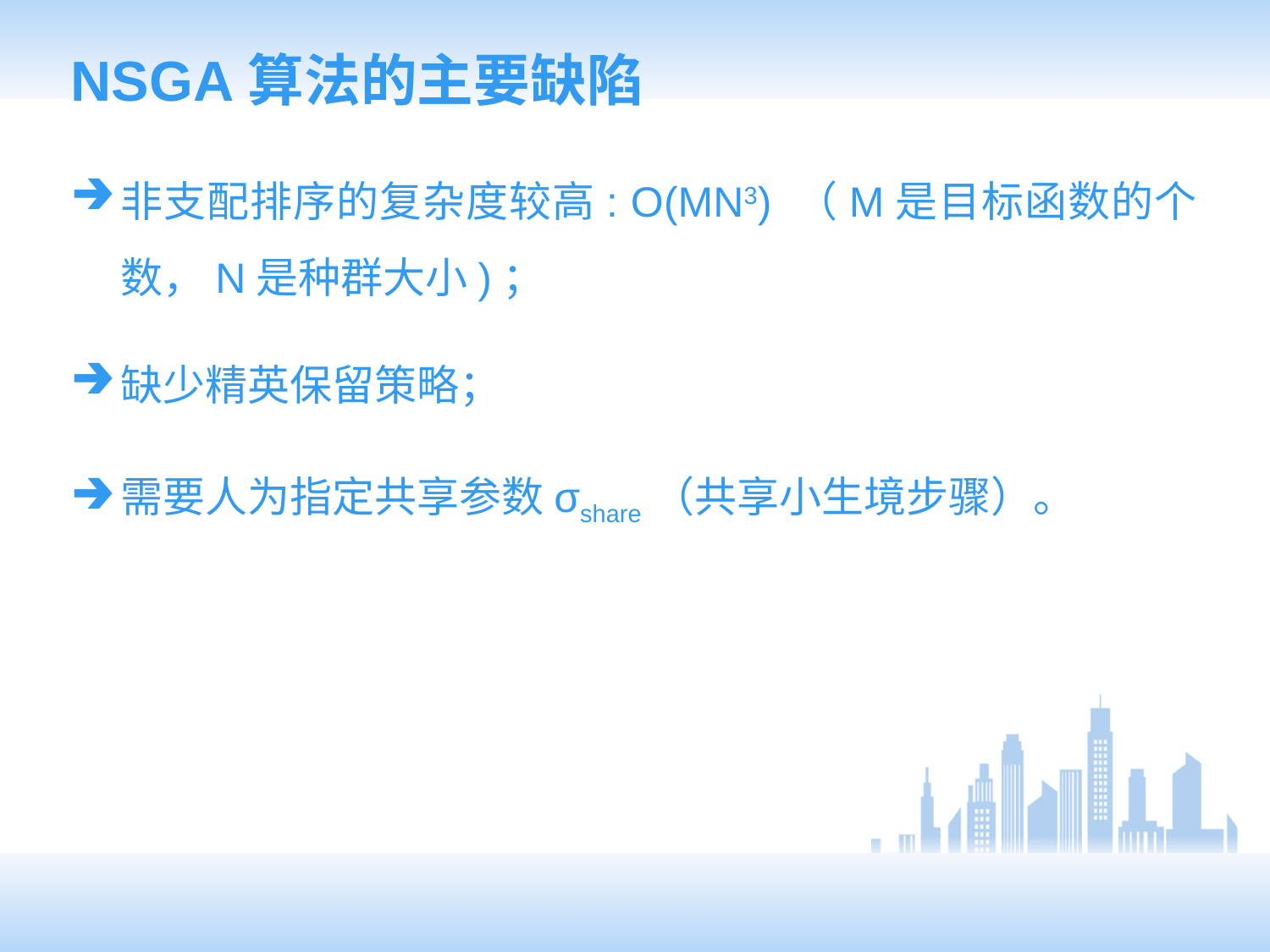

# NSGA算法的主要缺陷
非支配排序的复杂度较高: O(MN3) （M是目标函数的个数，N是种群大小)；
缺少精英保留策略；
需要人为指定共享参数σshare（共享小生境步骤）。
8